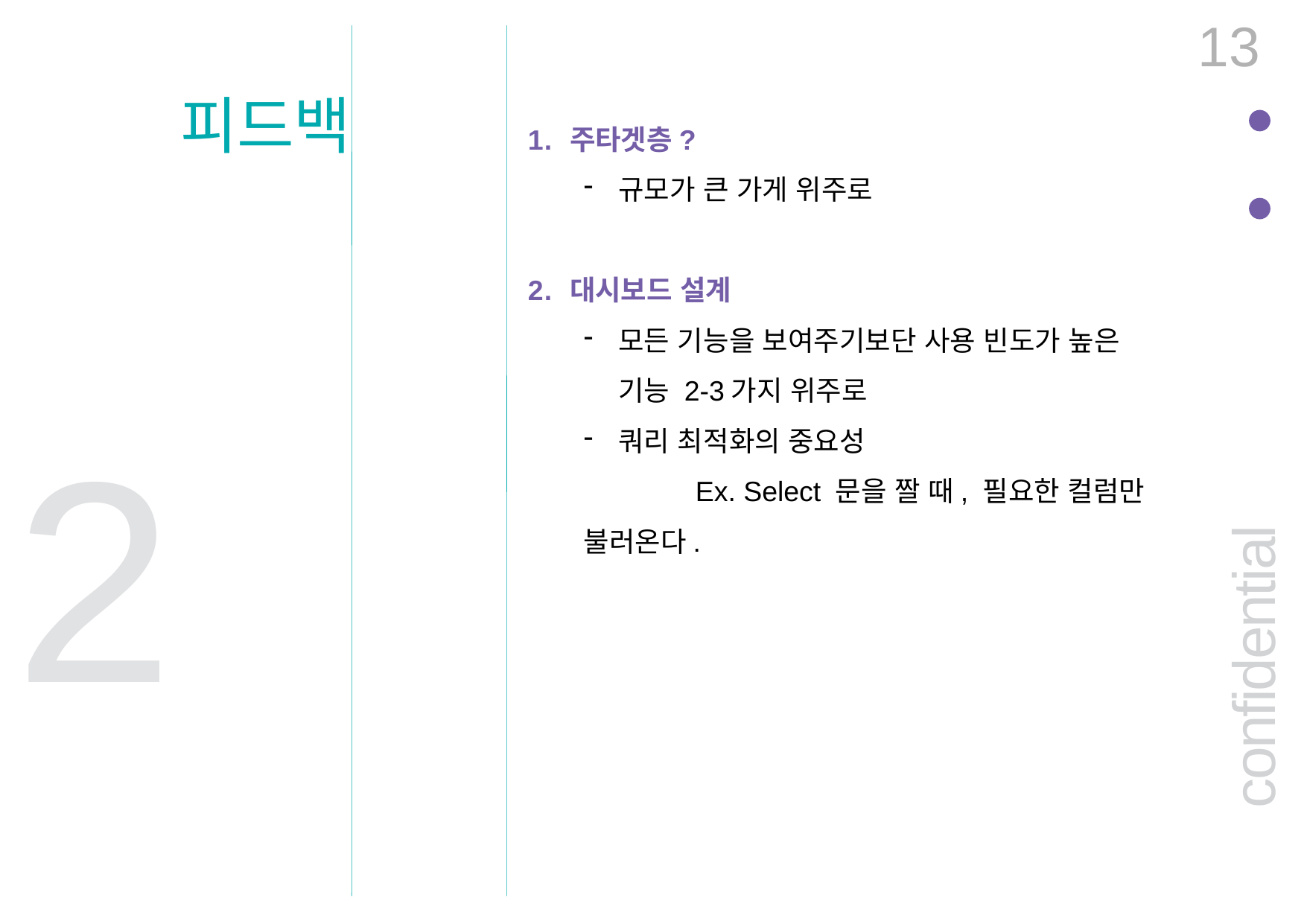

13

피드백
주타겟층?
규모가 큰 가게 위주로

대시보드 설계
모든 기능을 보여주기보단 사용 빈도가 높은
기능 2-3가지 위주로
쿼리 최적화의 중요성
	Ex. Select 문을 짤 때, 필요한 컬럼만 불러온다.

2
confidential